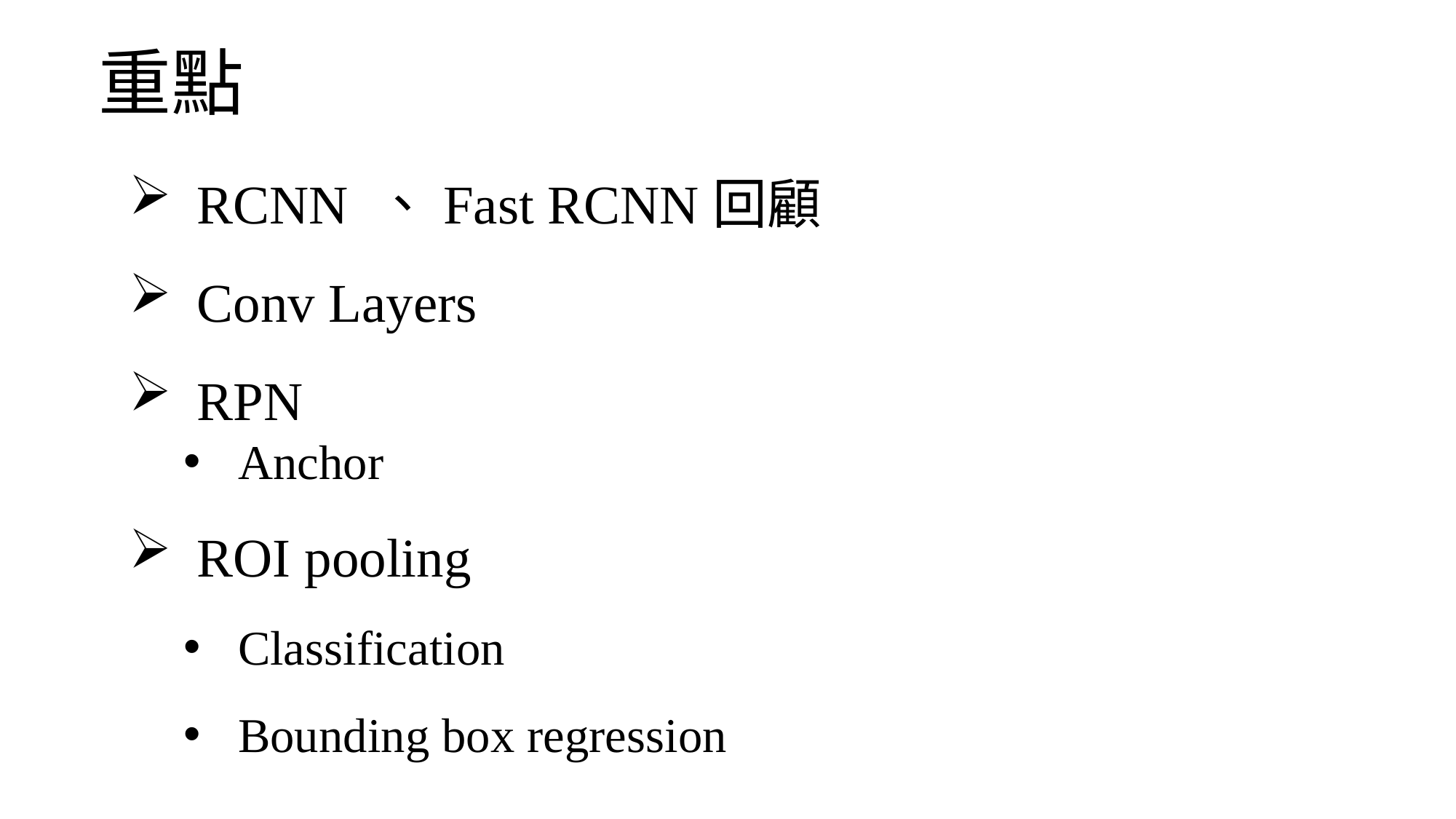

重點
RCNN 、Fast RCNN回顧
Conv Layers
RPN
Anchor
ROI pooling
Classification
Bounding box regression